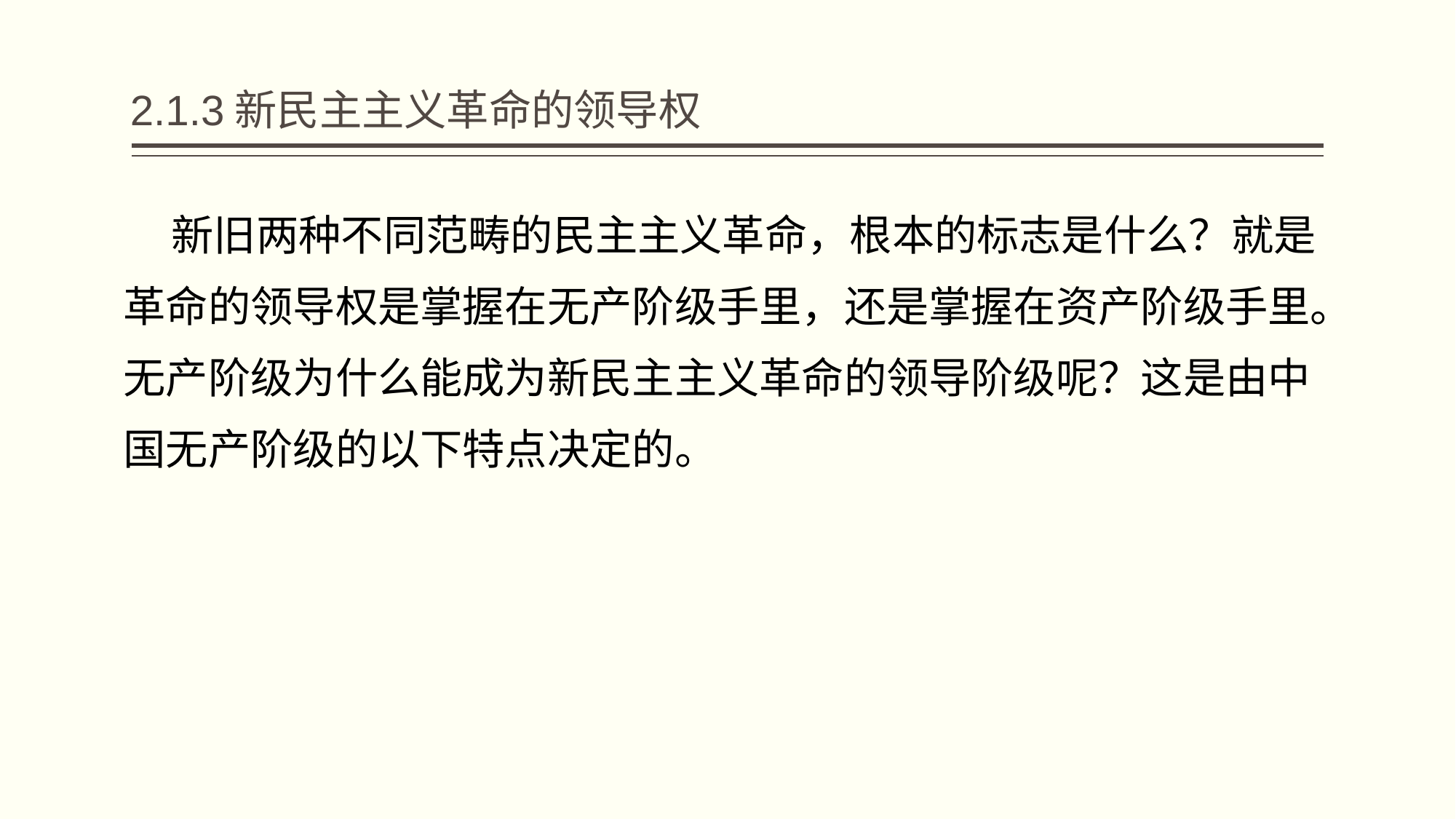

# 2.1.3新民主主义革命的领导权
    新旧两种不同范畴的民主主义革命，根本的标志是什么？就是革命的领导权是掌握在无产阶级手里，还是掌握在资产阶级手里。无产阶级为什么能成为新民主主义革命的领导阶级呢？这是由中国无产阶级的以下特点决定的。